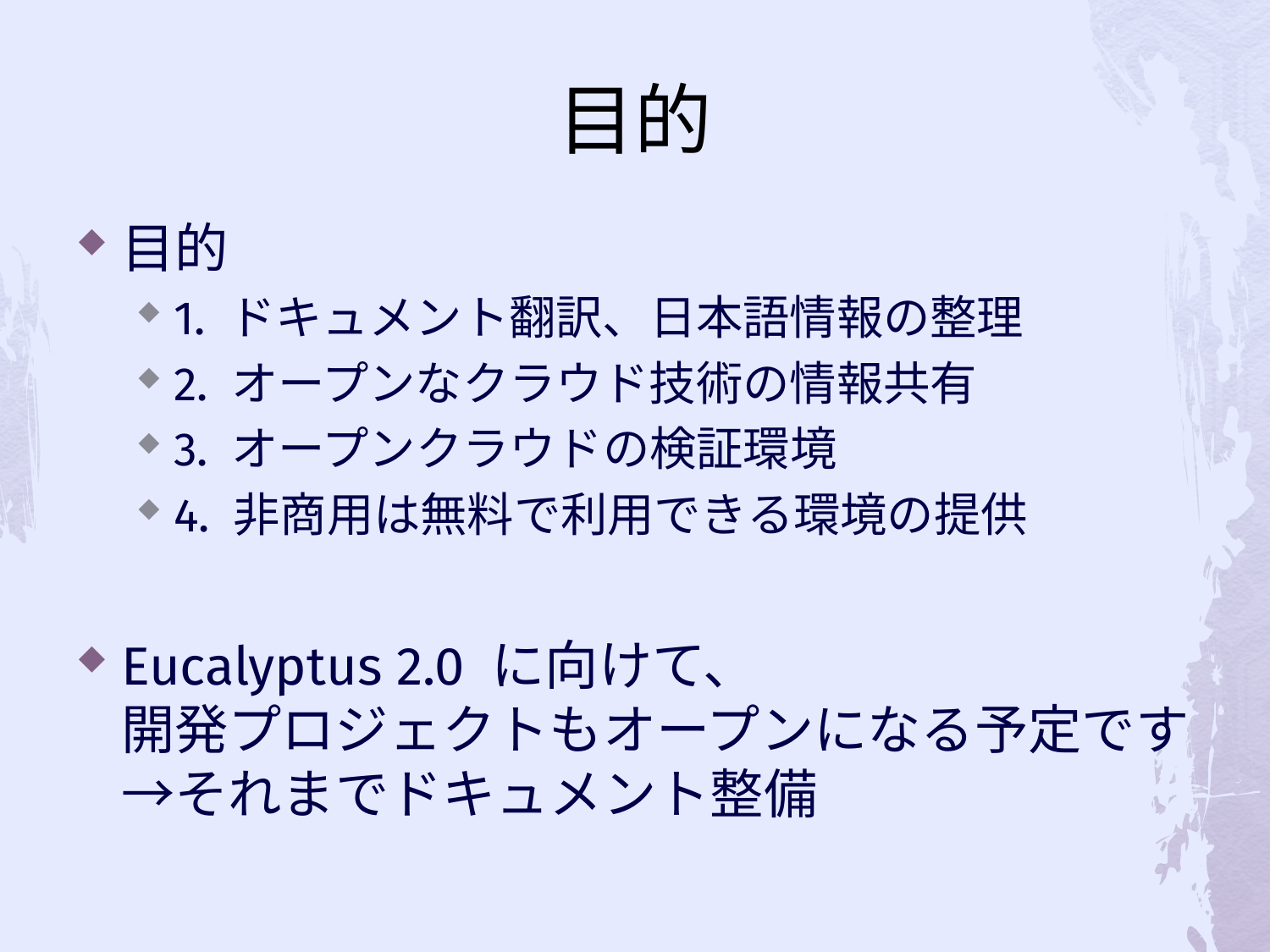

# 目的
目的
1. ドキュメント翻訳、日本語情報の整理
2. オープンなクラウド技術の情報共有
3. オープンクラウドの検証環境
4. 非商用は無料で利用できる環境の提供

Eucalyptus 2.0 に向けて、
開発プロジェクトもオープンになる予定です→それまでドキュメント整備